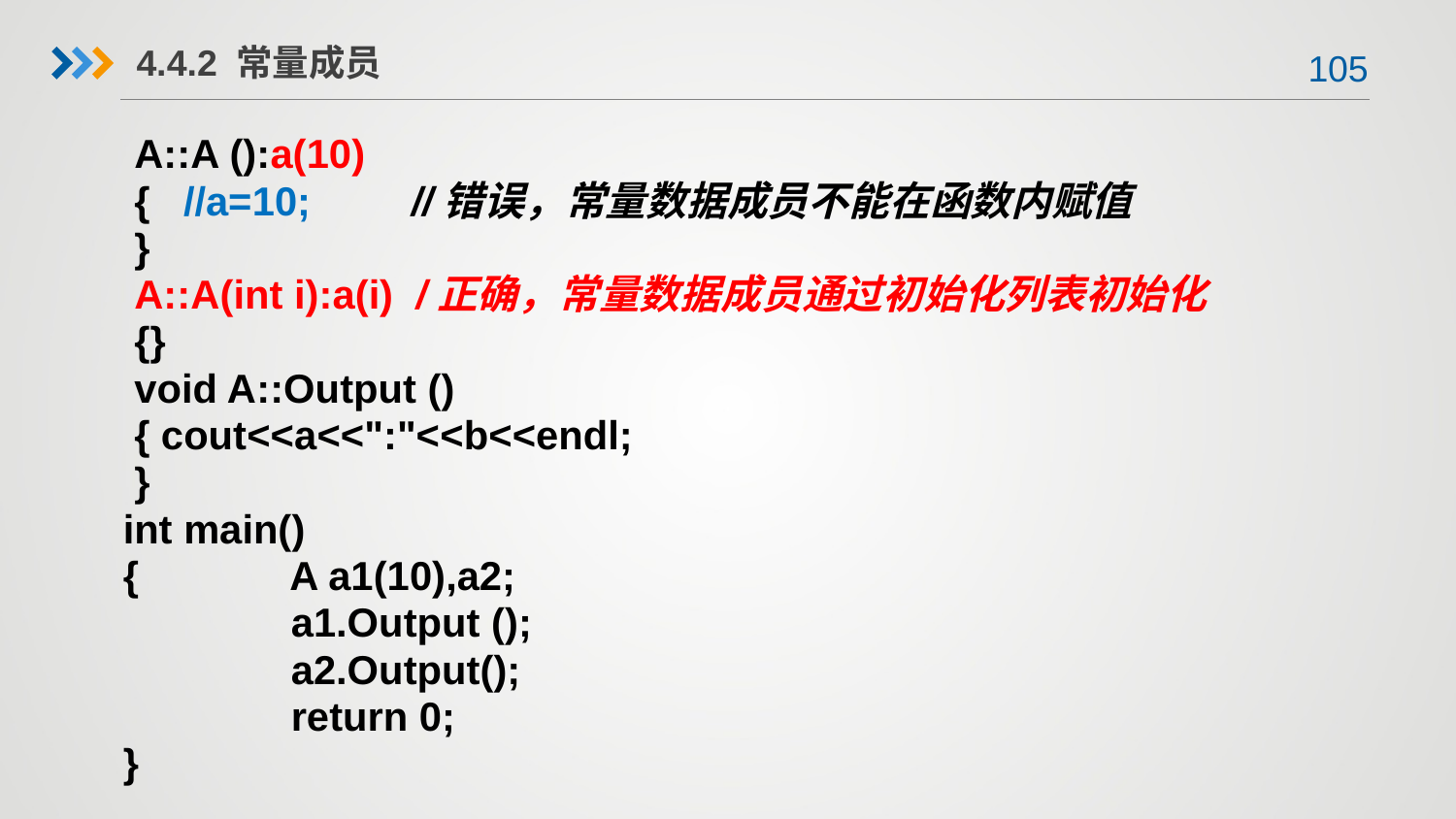

4.4.2 常量成员
 A::A ():a(10)
 {   //a=10;         //错误，常量数据成员不能在函数内赋值
 }
 A::A(int i):a(i)  /正确，常量数据成员通过初始化列表初始化
 {}
 void A::Output ()
 { cout<<a<<":"<<b<<endl;
 }
int main()
{	  A a1(10),a2;
	  a1.Output ();
	  a2.Output();
	  return 0;
}